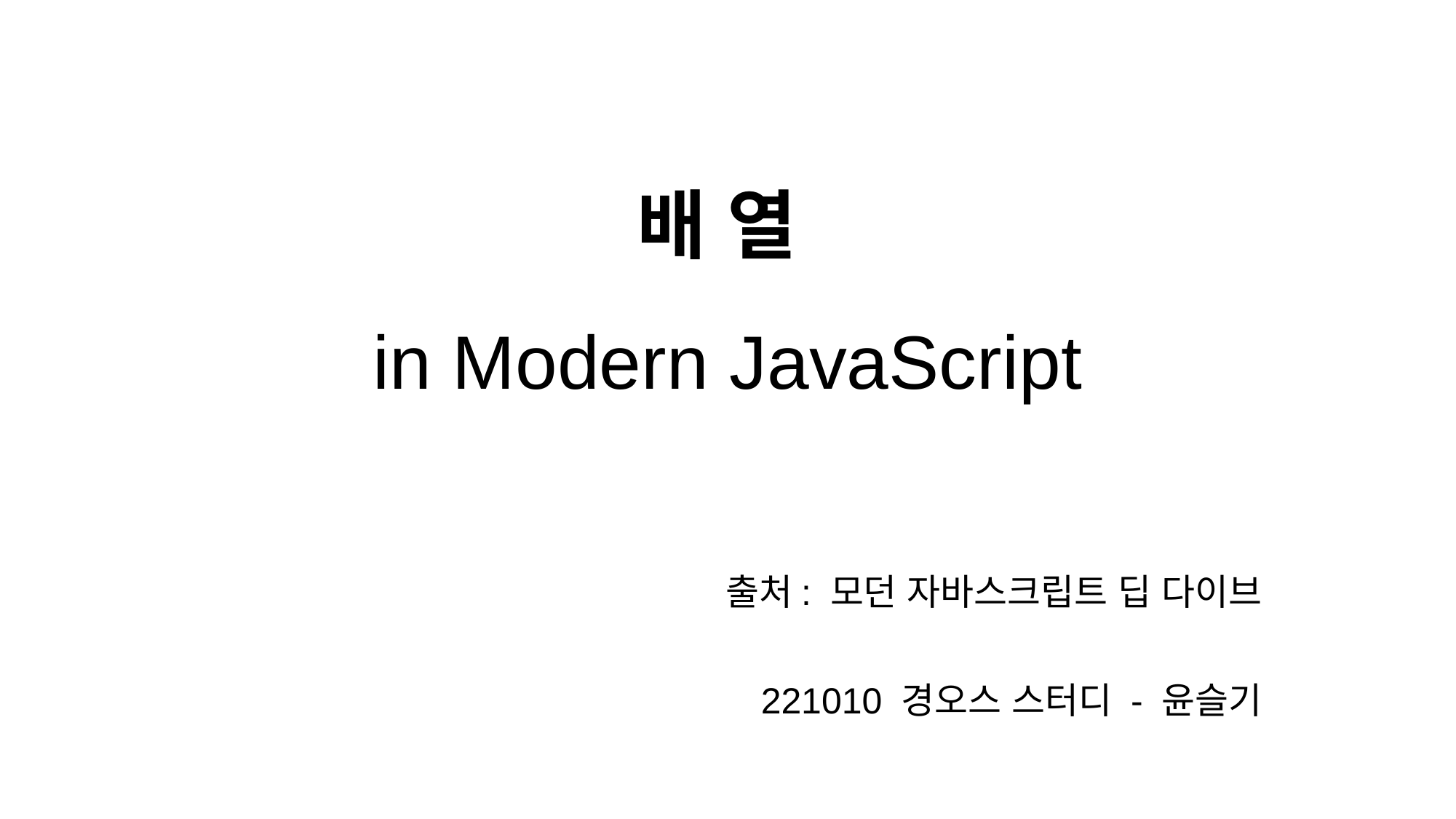

# 배 열 in Modern JavaScript
출처: 모던 자바스크립트 딥 다이브

221010 경오스 스터디 - 윤슬기